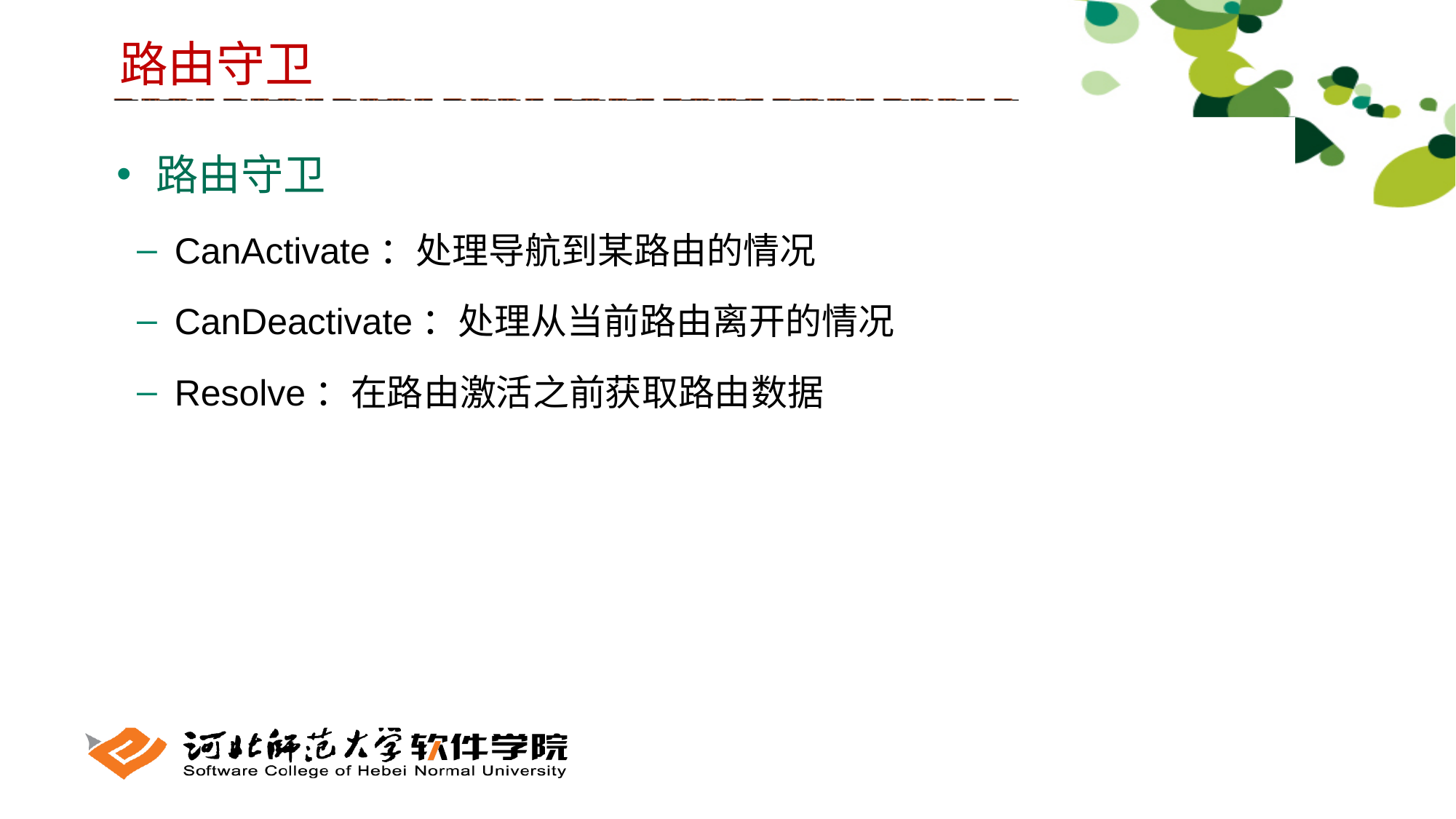

路由守卫
 路由守卫
 CanActivate：处理导航到某路由的情况
 CanDeactivate：处理从当前路由离开的情况
 Resolve：在路由激活之前获取路由数据